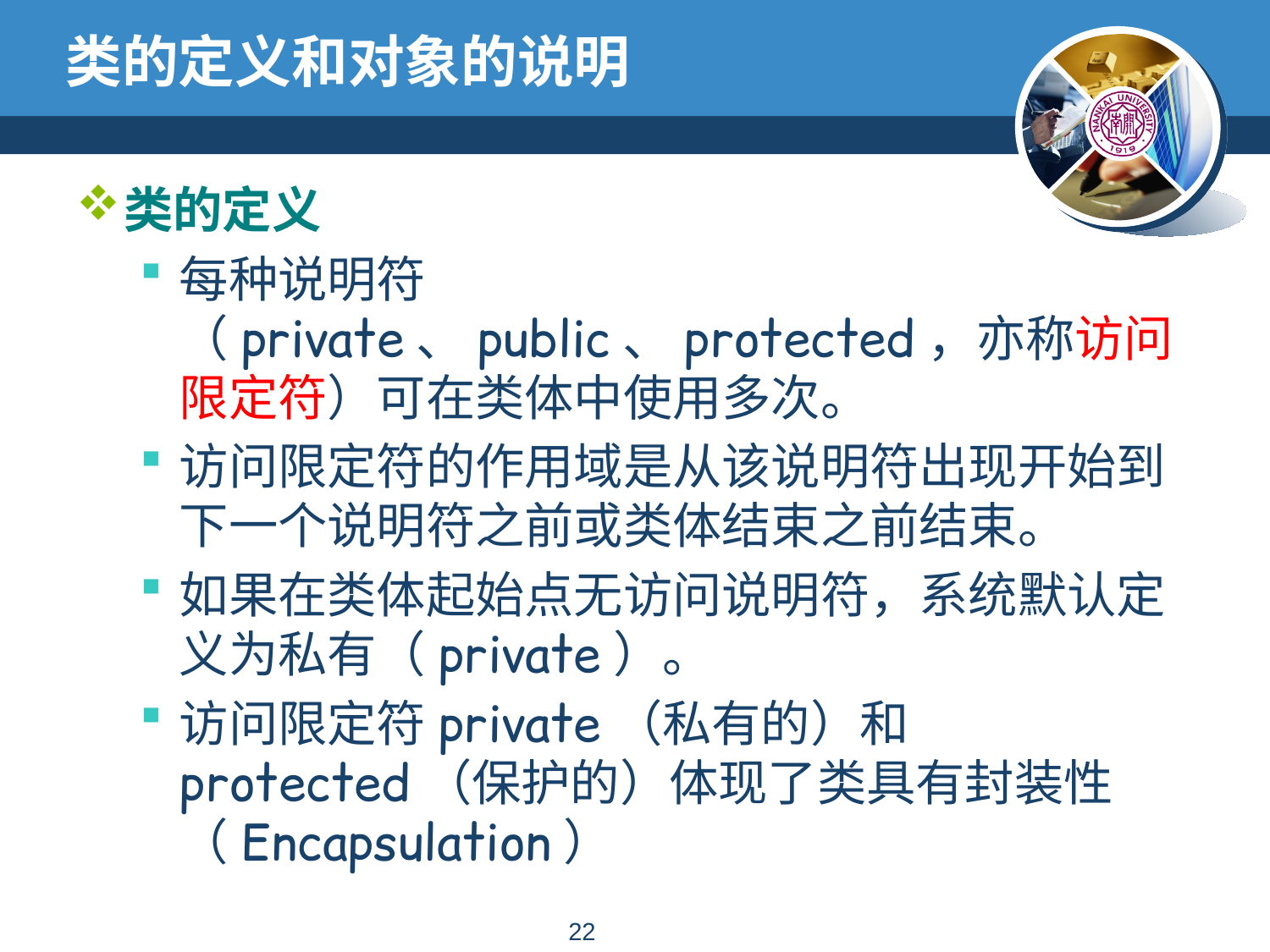

# 类的定义和对象的说明
类的定义
每种说明符（private、public、protected，亦称访问限定符）可在类体中使用多次。
访问限定符的作用域是从该说明符出现开始到下一个说明符之前或类体结束之前结束。
如果在类体起始点无访问说明符，系统默认定义为私有（private）。
访问限定符private（私有的）和protected（保护的）体现了类具有封装性（Encapsulation）
22